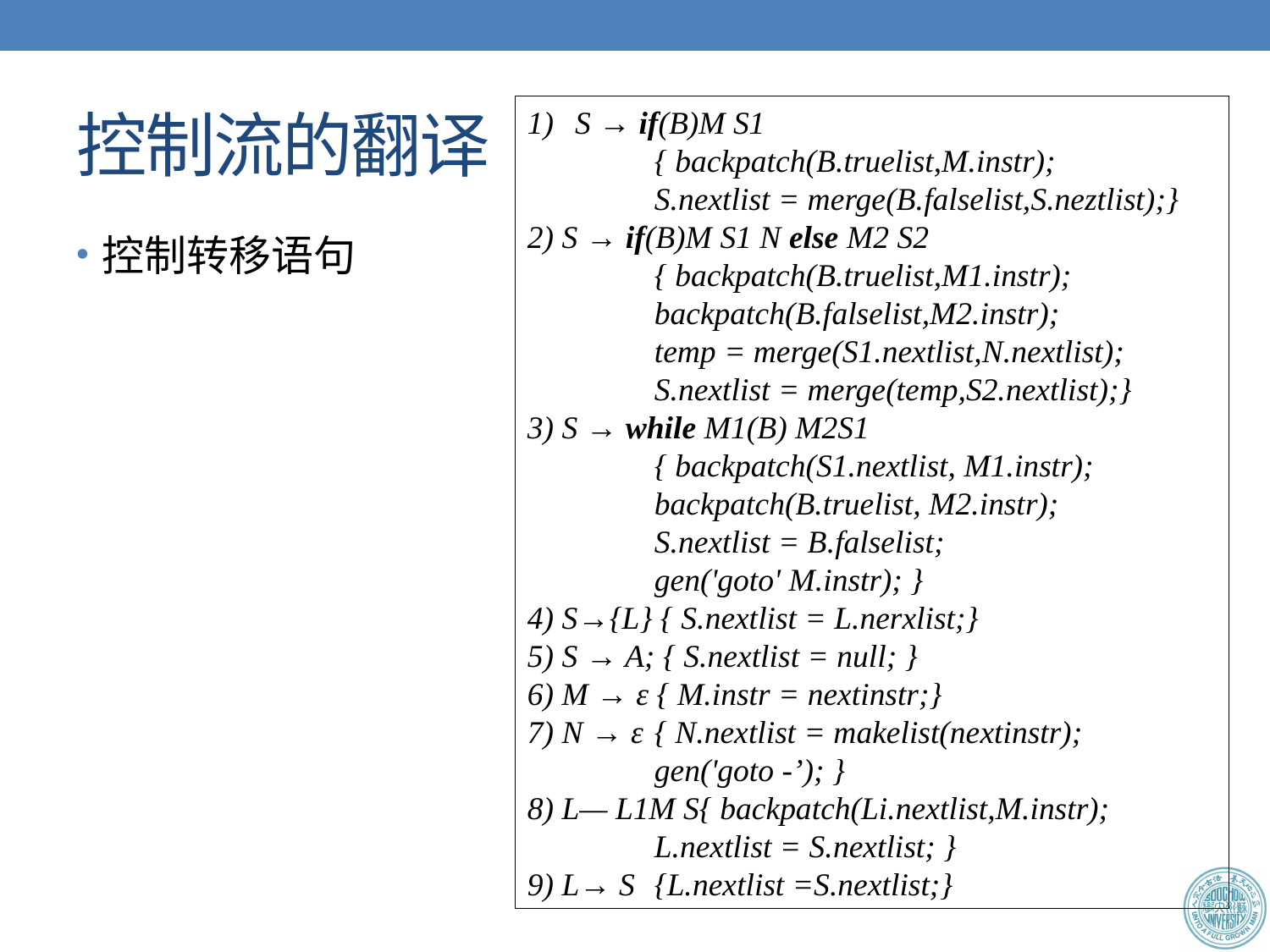

# 控制流的翻译
S → if(B)M S1
	{ backpatch(B.truelist,M.instr);
	S.nextlist = merge(B.falselist,S.neztlist);}
2) S → if(B)M S1 N else M2 S2
	{ backpatch(B.truelist,M1.instr);
	backpatch(B.falselist,M2.instr);
	temp = merge(S1.nextlist,N.nextlist);
	S.nextlist = merge(temp,S2.nextlist);}
3) S → while M1(B) M2S1
	{ backpatch(S1.nextlist, M1.instr);
	backpatch(B.truelist, M2.instr);
	S.nextlist = B.falselist;
	gen('goto' M.instr); }
4) S→{L} { S.nextlist = L.nerxlist;}
5) S → A; { S.nextlist = null; }
6) M → ε { M.instr = nextinstr;}
7) N → ε 	{ N.nextlist = makelist(nextinstr);
	gen('goto -’); }
8) L— L1M S{ backpatch(Li.nextlist,M.instr);
	L.nextlist = S.nextlist; }
9) L→ S 	{L.nextlist =S.nextlist;}
控制转移语句